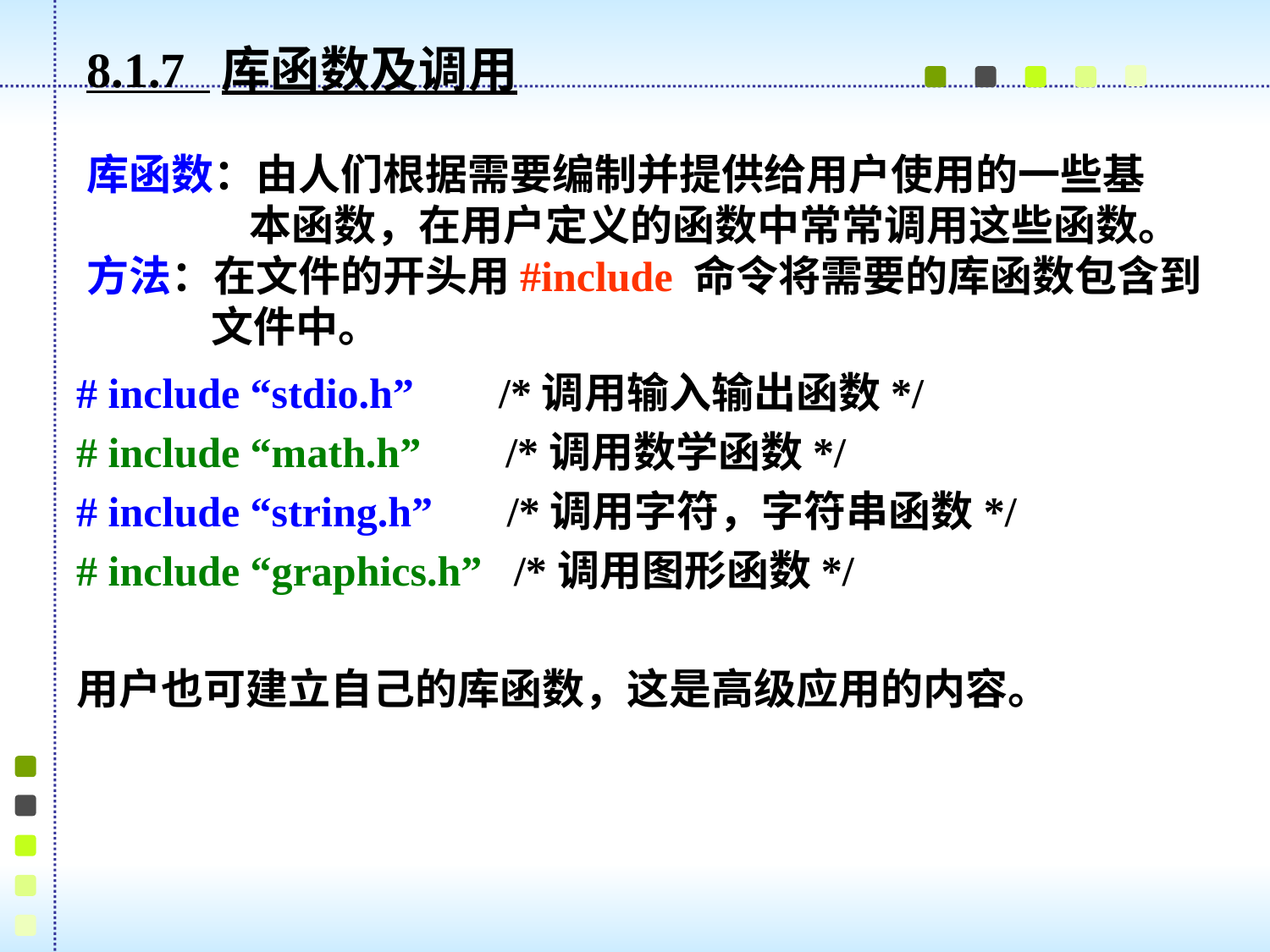

8.1.7  库函数及调用

库函数：由人们根据需要编制并提供给用户使用的一些基
                本函数，在用户定义的函数中常常调用这些函数。
方法：在文件的开头用#include 命令将需要的库函数包含到
            文件中。
# include “stdio.h”        /*调用输入输出函数*/
# include “math.h”        /*调用数学函数*/
# include “string.h”       /*调用字符，字符串函数*/
# include “graphics.h”   /*调用图形函数*/

用户也可建立自己的库函数，这是高级应用的内容。